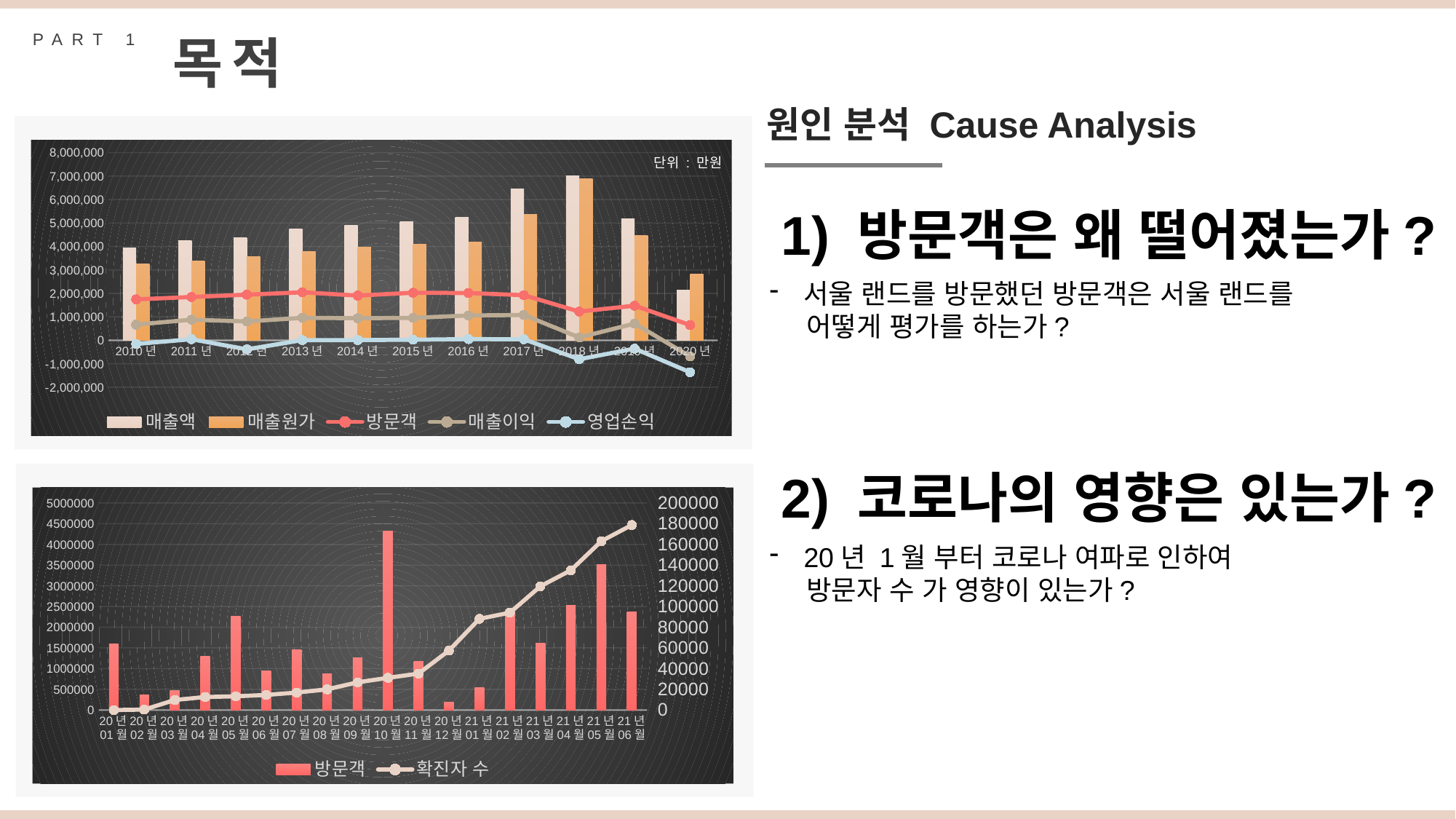

PART 1
목적
원인 분석 Cause Analysis

### Chart

| Category | 매출액 | 매출원가 | 방문객 | 매출이익 | 영업손익 |
|---|---|---|---|---|---|
| 2010년 | 3931668.0 | 3260542.0 | 1745850.0 | 671125.0 | -156393.0 |
| 2011년 | 4257554.0 | 3379249.0 | 1846736.0 | 878304.0 | 47281.0 |
| 2012년 | 4385960.0 | 3582734.0 | 1944161.0 | 803225.0 | -385181.0 |
| 2013년 | 4735057.0 | 3778053.0 | 2046085.0 | 957003.0 | 8669.0 |
| 2014년 | 4912095.0 | 3969545.0 | 1906731.0 | 942550.0 | 10952.0 |
| 2015년 | 5053079.0 | 4098319.0 | 2027877.0 | 954759.0 | 24527.0 |
| 2016년 | 5235692.0 | 4177736.0 | 2015099.0 | 1057956.0 | 52129.0 |
| 2017년 | 6456614.0 | 5376923.0 | 1923458.0 | 1079691.0 | 43142.0 |
| 2018년 | 7007245.0 | 6884256.0 | 1225821.0 | 122989.0 | -806728.0 |
| 2019년 | 5166279.0 | 4452812.0 | 1476488.0 | 713467.0 | -354055.0 |
| 2020년 | 2147218.0 | 2832664.0 | 648945.0 | -685445.0 | -1359489.0 |
단위 : 만원
1) 방문객은 왜 떨어졌는가?
서울 랜드를 방문했던 방문객은 서울 랜드를
    어떻게 평가를 하는가?
2) 코로나의 영향은 있는가?

### Chart

| Category | 방문객 | 확진자 수 |
|---|---|---|
| 20년01월 | 63590.0 | 41.0 |
| 20년02월 | 14331.0 | 10994.0 |
| 20년03월 | 18911.0 | 242673.0 |
| 20년04월 | 51799.0 | 315359.0 |
| 20년05월 | 90866.0 | 331239.0 |
| 20년06월 | 37868.0 | 364450.0 |
| 20년07월 | 58371.0 | 421928.0 |
| 20년08월 | 34734.0 | 499594.0 |
| 20년09월 | 50508.0 | 669433.0 |
| 20년10월 | 173046.0 | 777653.0 |
| 20년11월 | 47123.0 | 879850.0 |
| 20년12월 | 7798.0 | 1435809.0 |
| 21년01월 | 22001.0 | 2203602.0 |
| 21년02월 | 96666.0 | 2352288.0 |
| 21년03월 | 64227.0 | 2989216.0 |
| 21년04월 | 101279.0 | 3376018.0 |
| 21년05월 | 140192.0 | 4078735.0 |
| 21년06월 | 94599.0 | 4467930.0 |
20년 1월 부터 코로나 여파로 인하여
    방문자 수 가 영향이 있는가?